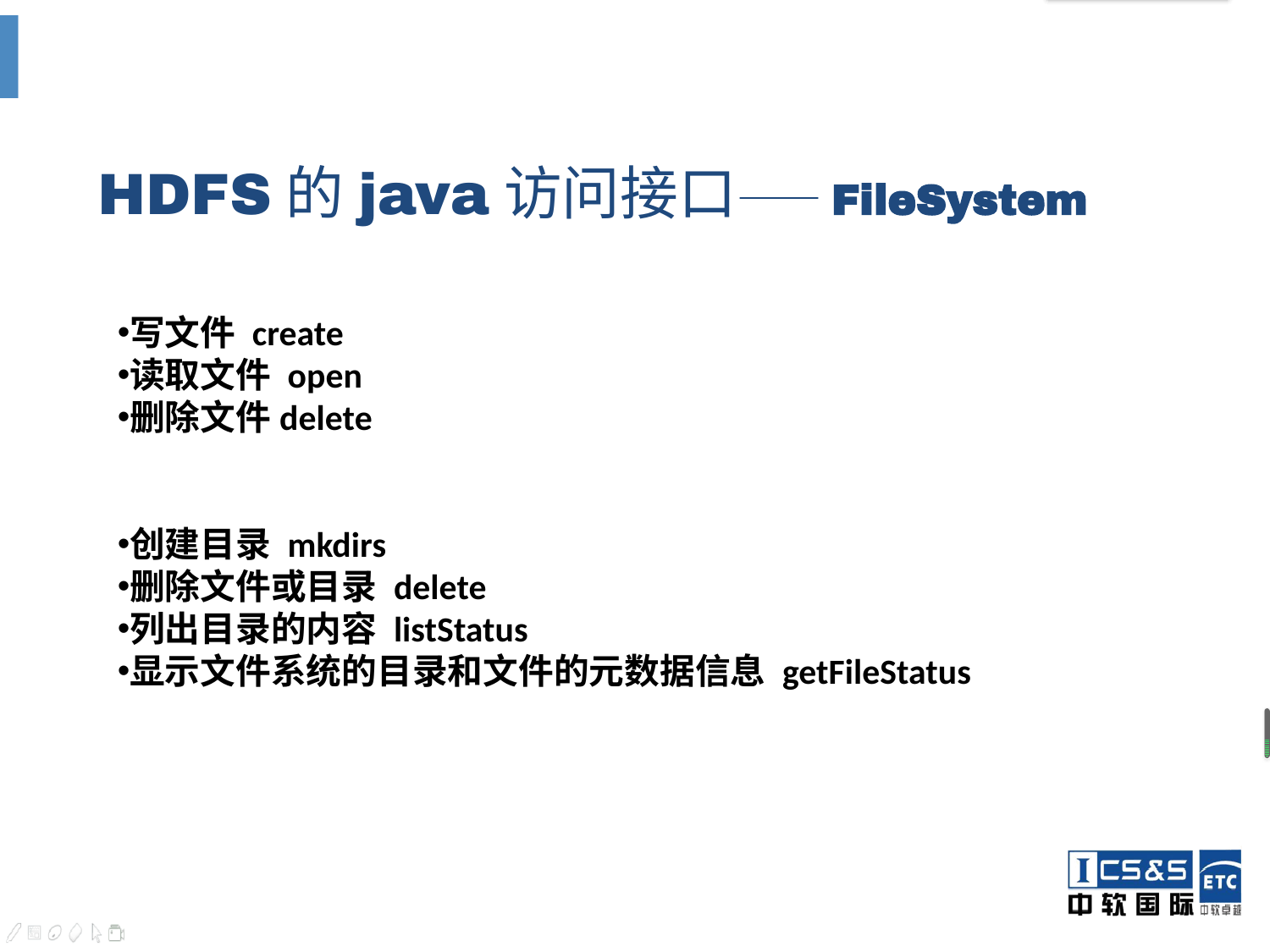

HDFS的java访问接口——FileSystem

写文件 create
读取文件 open
删除文件delete

创建目录 mkdirs
删除文件或目录 delete
列出目录的内容 listStatus
显示文件系统的目录和文件的元数据信息 getFileStatus